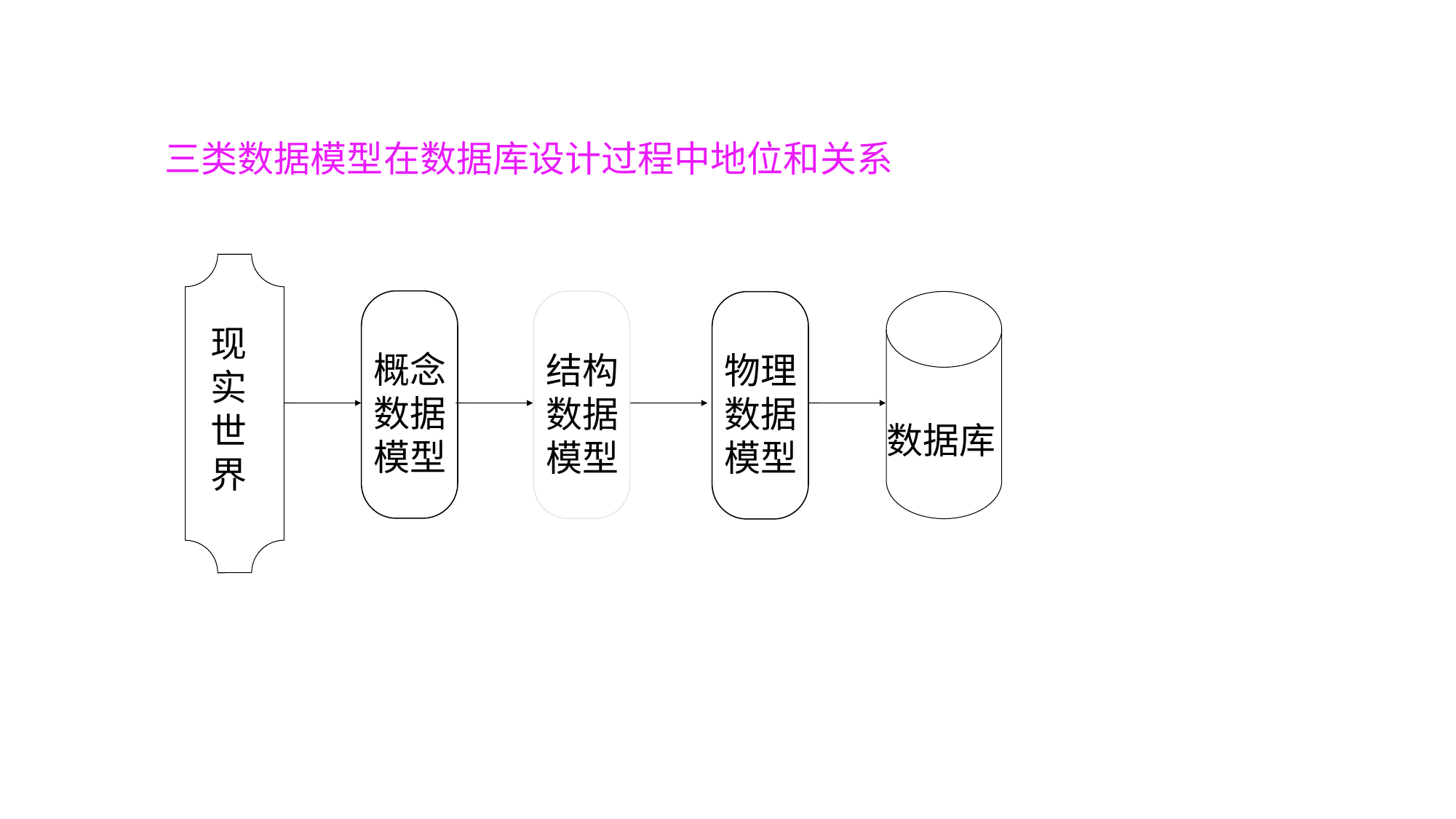

三类数据模型在数据库设计过程中地位和关系

现实世界

概念数据模型

结构数据模型

数据库

物理数据模型